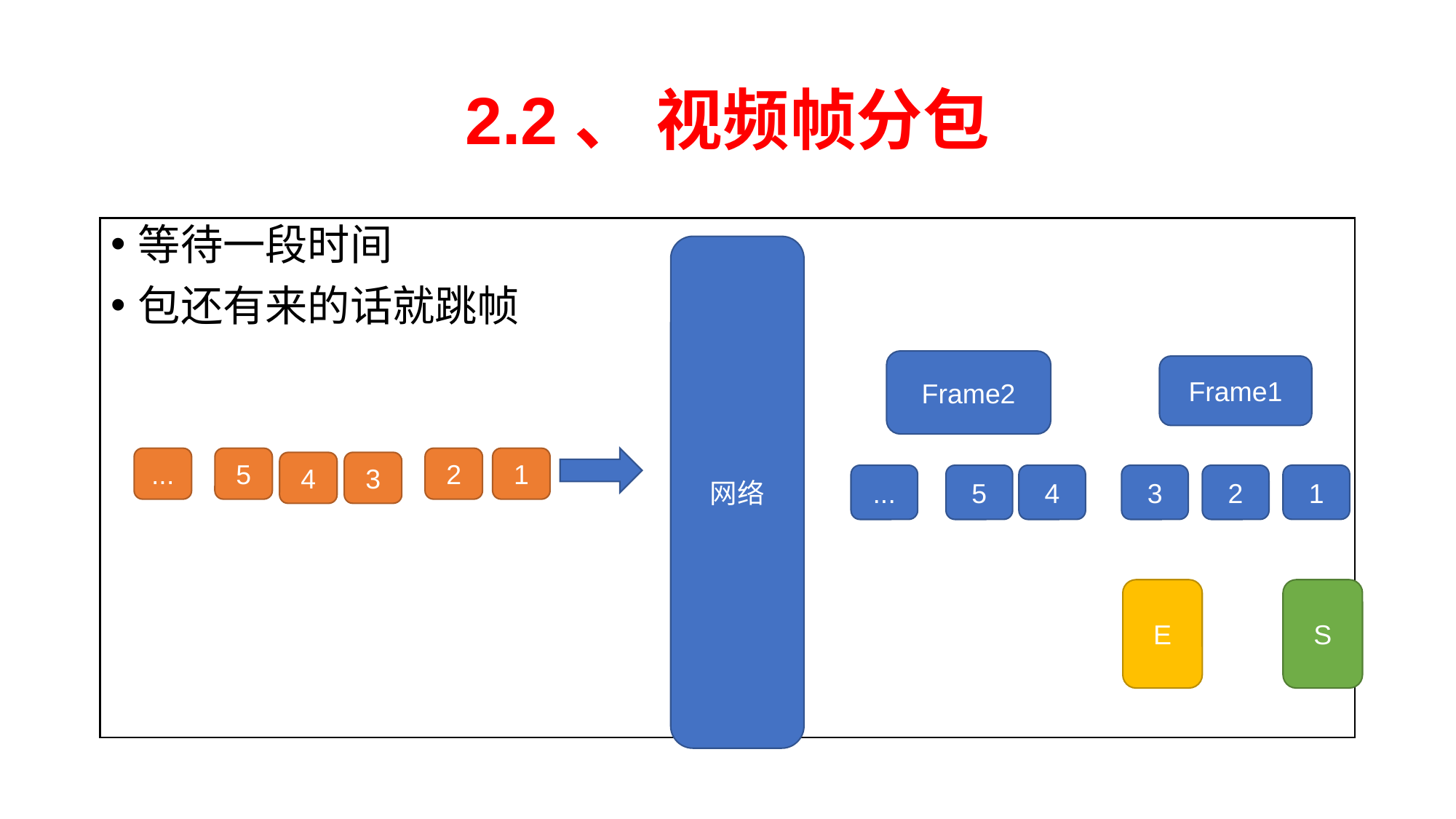

# 2.2、 视频帧分包
等待一段时间
包还有来的话就跳帧
网络
Frame2
Frame1
...
5
2
1

3
4
1
...
5
4
3
2
E
S